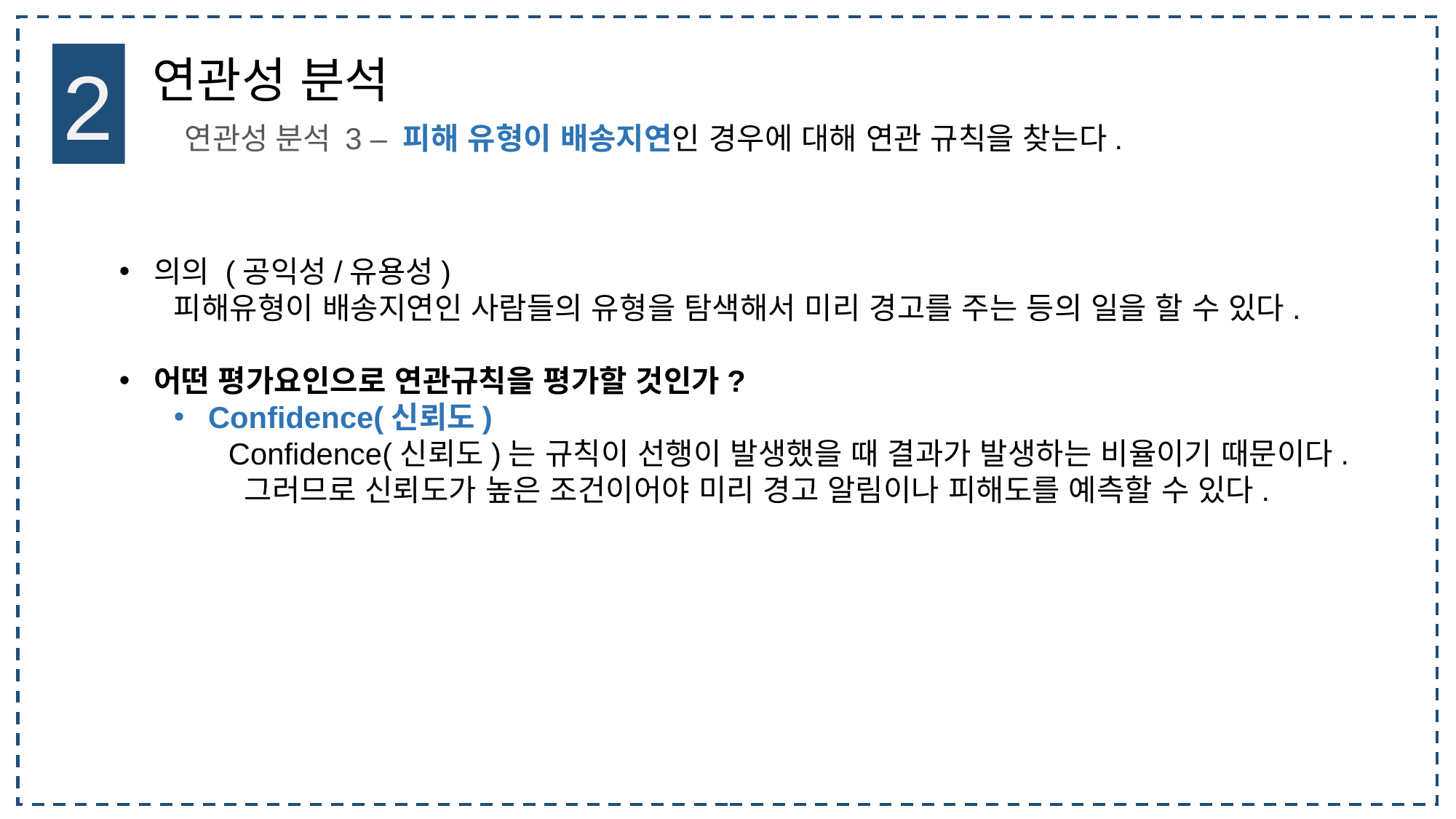

2
연관성 분석

연관성 분석 3 – 피해 유형이 배송지연인 경우에 대해 연관 규칙을 찾는다.
의의 (공익성/유용성)
피해유형이 배송지연인 사람들의 유형을 탐색해서 미리 경고를 주는 등의 일을 할 수 있다.

어떤 평가요인으로 연관규칙을 평가할 것인가?
Confidence(신뢰도)
Confidence(신뢰도)는 규칙이 선행이 발생했을 때 결과가 발생하는 비율이기 때문이다. 그러므로 신뢰도가 높은 조건이어야 미리 경고 알림이나 피해도를 예측할 수 있다.